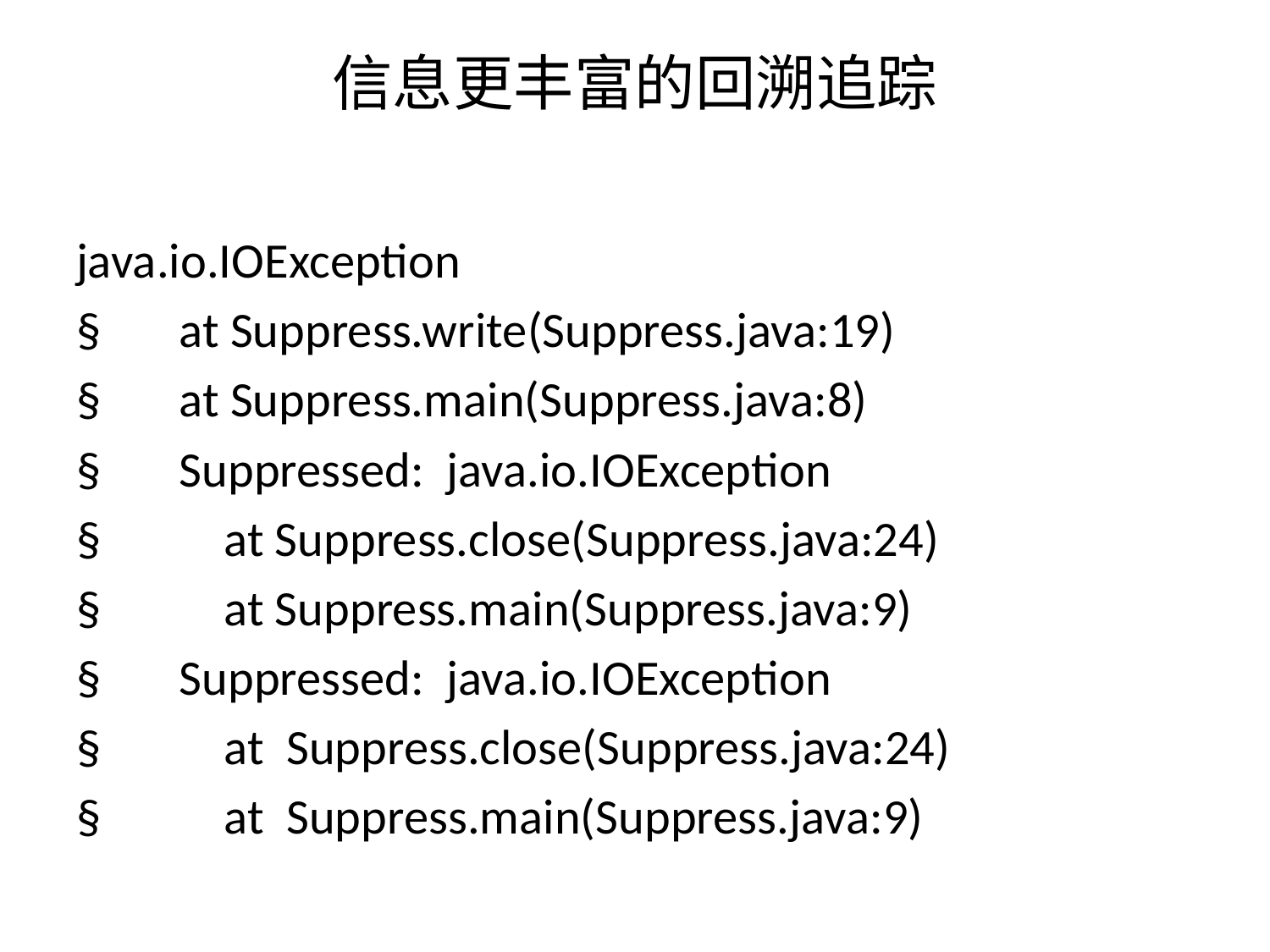

# 信息更丰富的回溯追踪
java.io.IOException
§       at Suppress.write(Suppress.java:19)
§       at Suppress.main(Suppress.java:8)
§       Suppressed:  java.io.IOException
§           at Suppress.close(Suppress.java:24)
§           at Suppress.main(Suppress.java:9)
§       Suppressed:  java.io.IOException
§           at  Suppress.close(Suppress.java:24)
§           at  Suppress.main(Suppress.java:9)